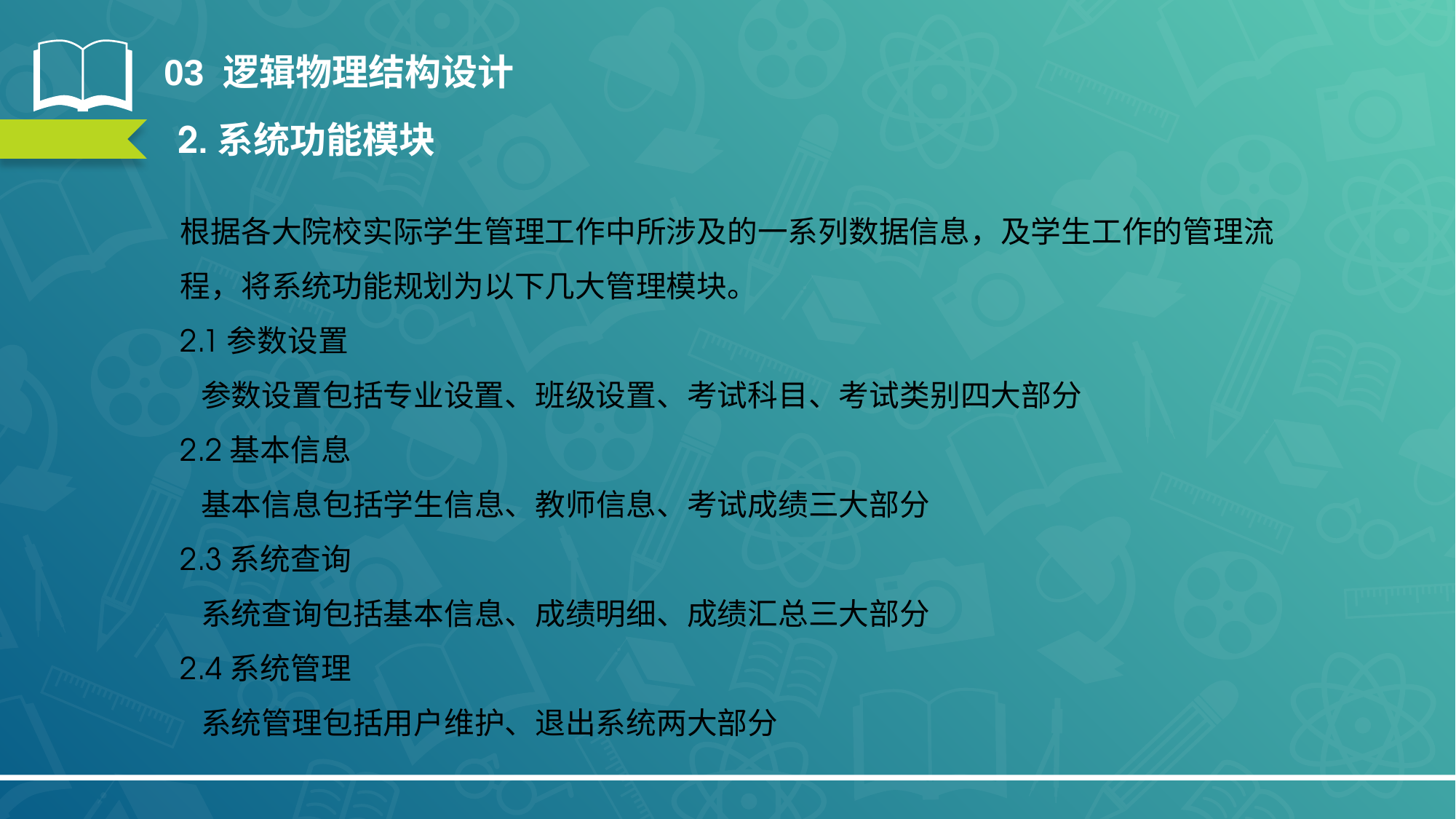

03 逻辑物理结构设计
2.系统功能模块

根据各大院校实际学生管理工作中所涉及的一系列数据信息，及学生工作的管理流程，将系统功能规划为以下几大管理模块。
2.1参数设置
  参数设置包括专业设置、班级设置、考试科目、考试类别四大部分
2.2基本信息
  基本信息包括学生信息、教师信息、考试成绩三大部分
2.3系统查询
  系统查询包括基本信息、成绩明细、成绩汇总三大部分
2.4系统管理
  系统管理包括用户维护、退出系统两大部分